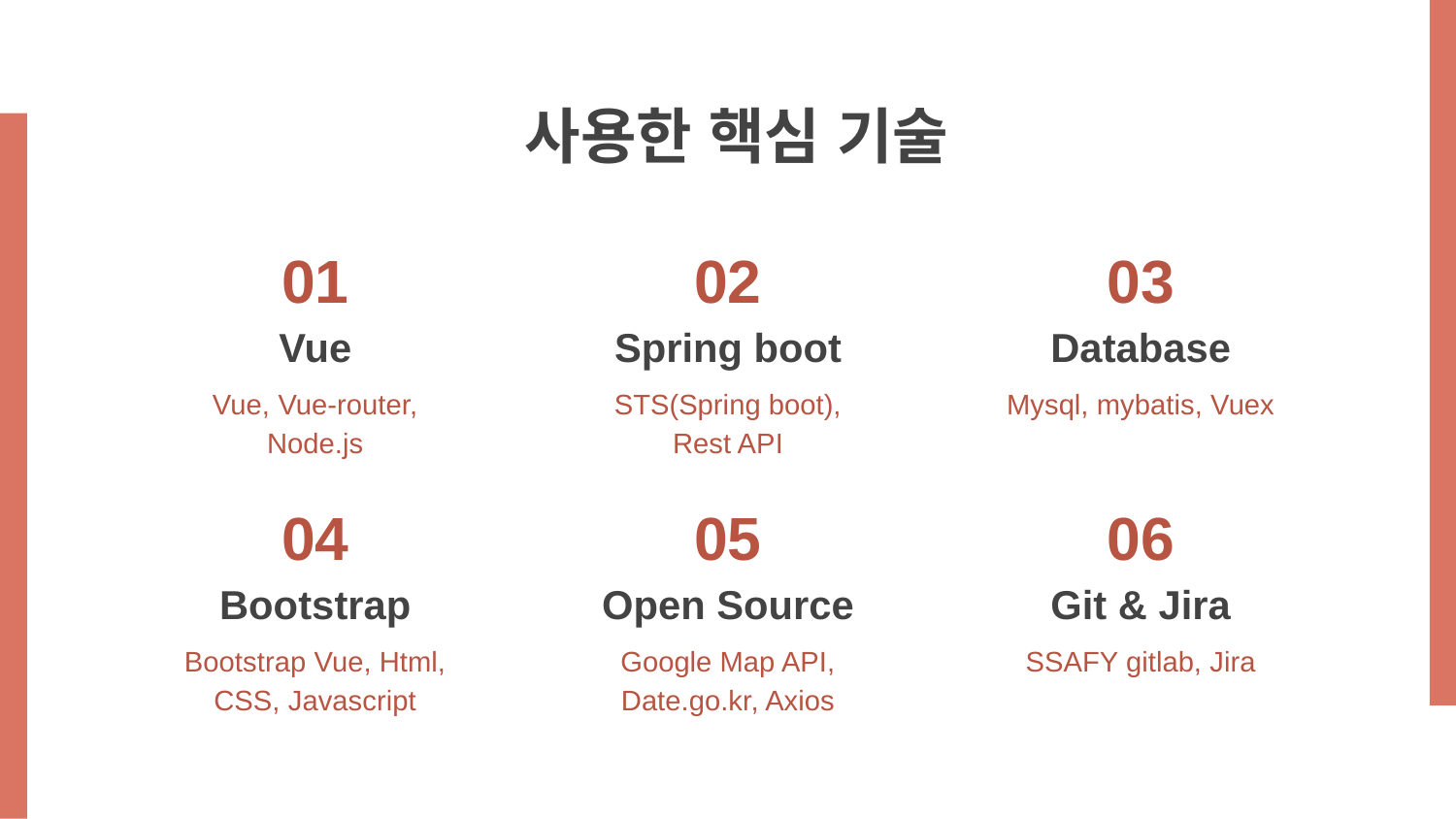

# 사용한 핵심 기술
01
02
03
Vue
Spring boot
Database
Vue, Vue-router,
Node.js
STS(Spring boot),
Rest API

Mysql, mybatis, Vuex
04
05
06
Bootstrap
Open Source
Git & Jira
Bootstrap Vue, Html,
CSS, Javascript

Google Map API,
Date.go.kr, Axios
SSAFY gitlab, Jira